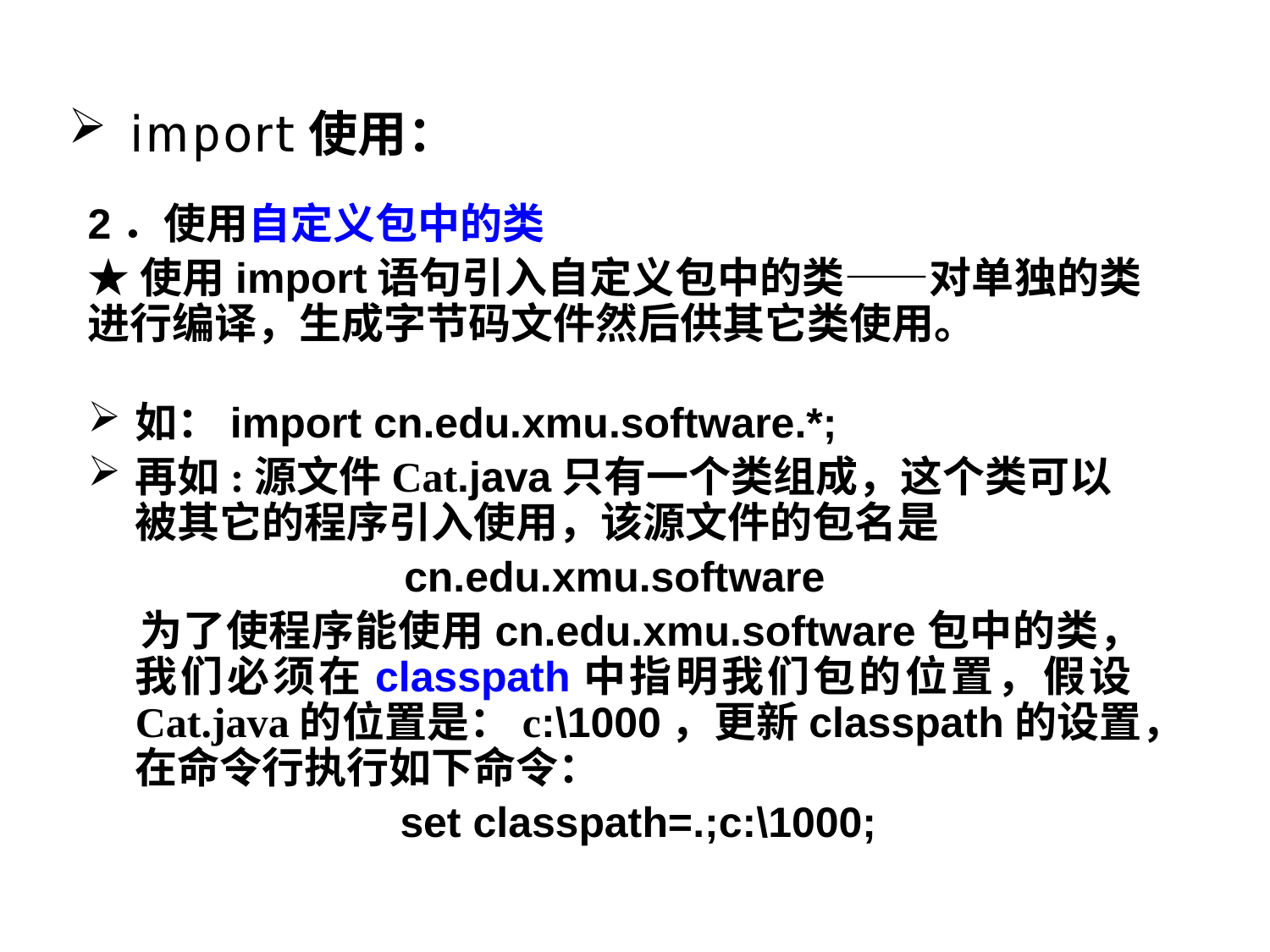

import使用：
2．使用自定义包中的类
★使用import语句引入自定义包中的类——对单独的类进行编译，生成字节码文件然后供其它类使用。

如：import cn.edu.xmu.software.*;
再如:源文件Cat.java只有一个类组成，这个类可以被其它的程序引入使用，该源文件的包名是
cn.edu.xmu.software
    为了使程序能使用cn.edu.xmu.software包中的类，我们必须在classpath中指明我们包的位置，假设Cat.java的位置是：c:\1000，更新classpath的设置，在命令行执行如下命令：
    set classpath=.;c:\1000;